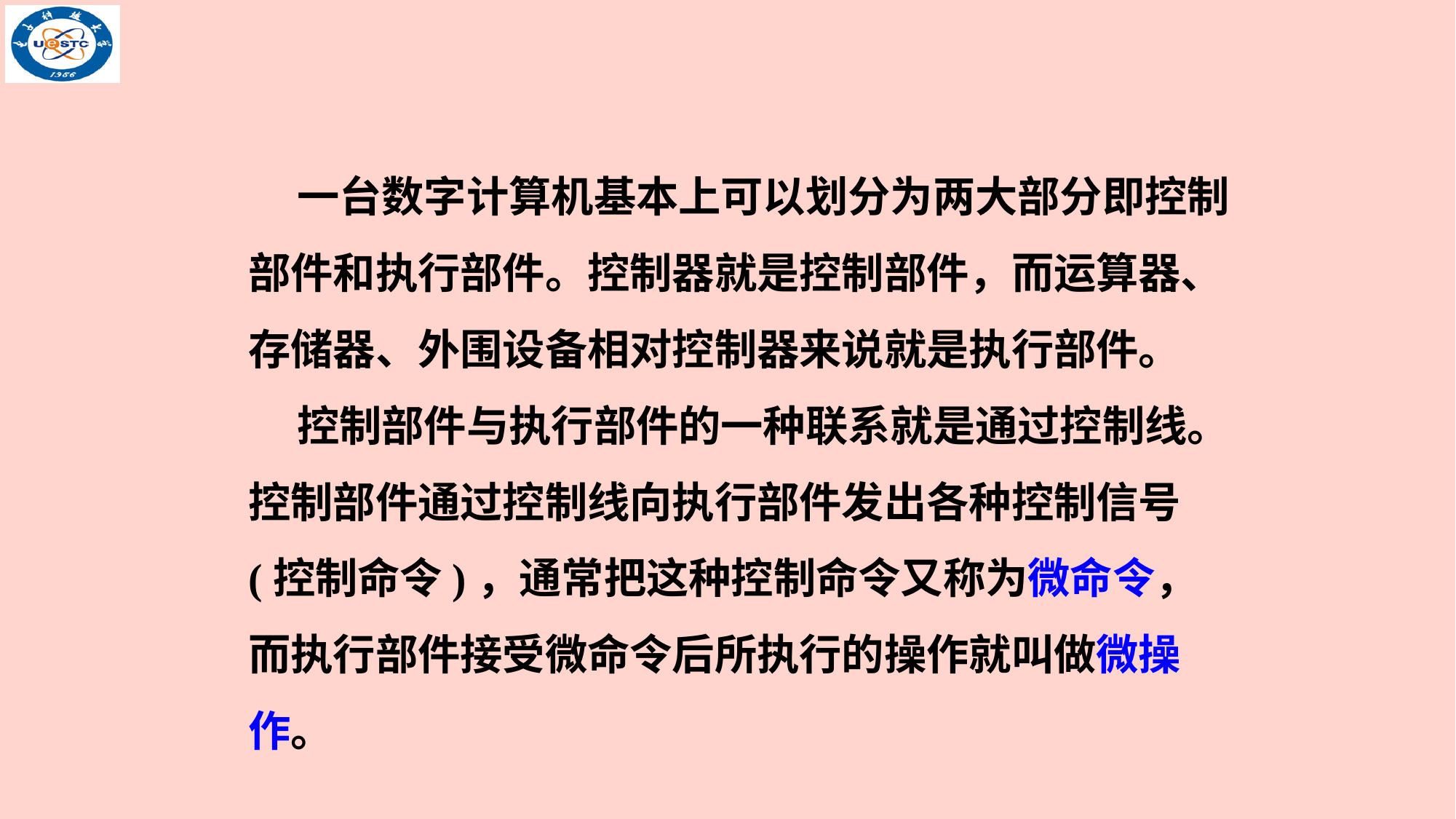

一台数字计算机基本上可以划分为两大部分即控制部件和执行部件。控制器就是控制部件，而运算器、存储器、外围设备相对控制器来说就是执行部件。
    控制部件与执行部件的一种联系就是通过控制线。控制部件通过控制线向执行部件发出各种控制信号(控制命令)，通常把这种控制命令又称为微命令，而执行部件接受微命令后所执行的操作就叫做微操作。